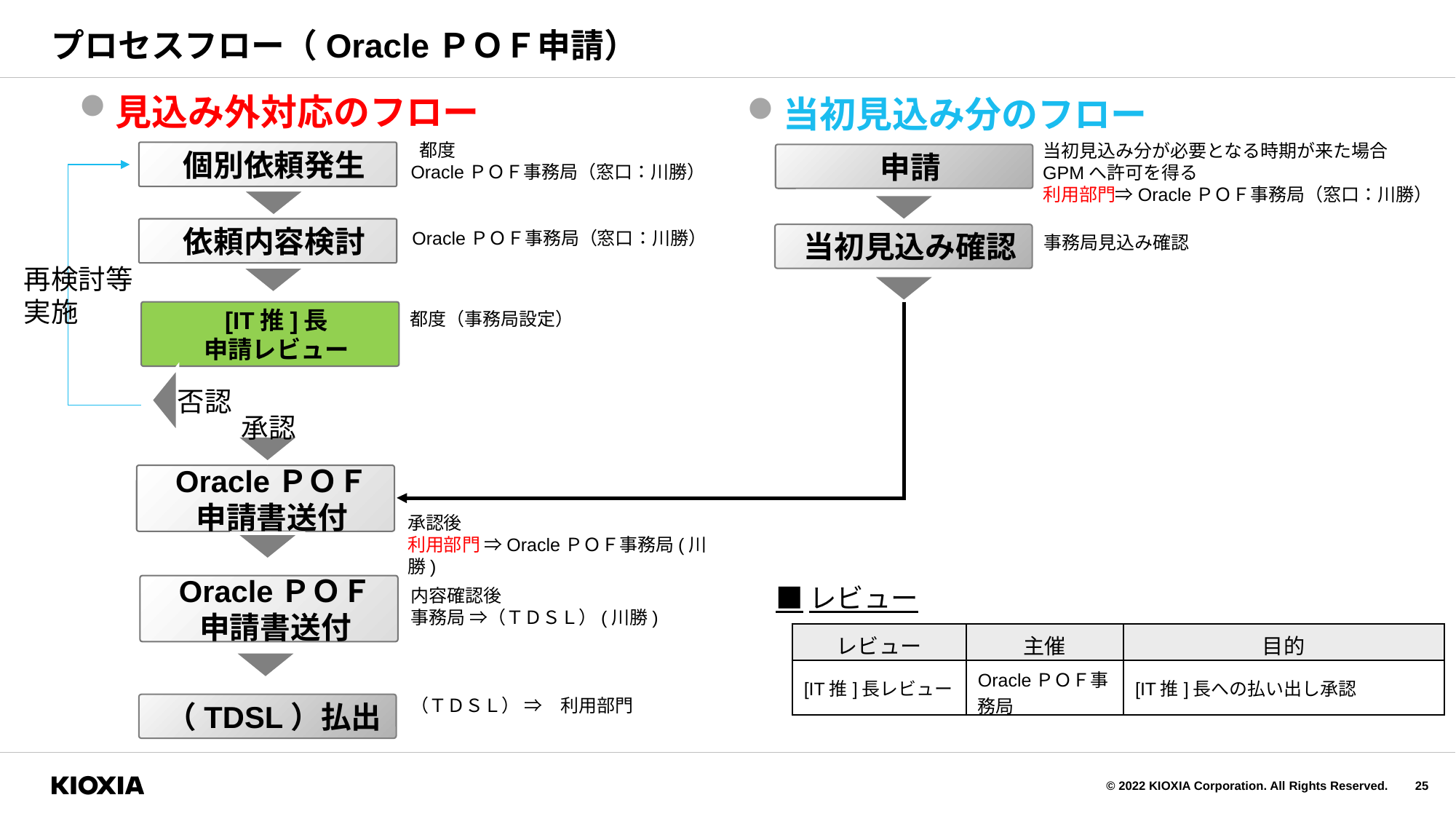

# プロセスフロー（OracleＰＯＦ申請）
見込み外対応のフロー
当初見込み分のフロー
 都度
OracleＰＯＦ事務局（窓口：川勝）
当初見込み分が必要となる時期が来た場合
GPMへ許可を得る
利用部門⇒OracleＰＯＦ事務局（窓口：川勝）
個別依頼発生
申請

依頼内容検討
OracleＰＯＦ事務局（窓口：川勝）
当初見込み確認
事務局見込み確認
再検討等
実施

[IT推]長
申請レビュー
都度（事務局設定）
否認

承認

OracleＰＯＦ
申請書送付
承認後
利用部門 ⇒OracleＰＯＦ事務局(川勝)

OracleＰＯＦ
申請書送付
■レビュー
内容確認後
事務局 ⇒（ＴＤＳＬ）(川勝)
| レビュー | 主催 | 目的 |
| --- | --- | --- |
| [IT推]長レビュー | OracleＰＯＦ事務局 | [IT推]長への払い出し承認 |

（ＴＤＳＬ） ⇒　利用部門
（TDSL）払出